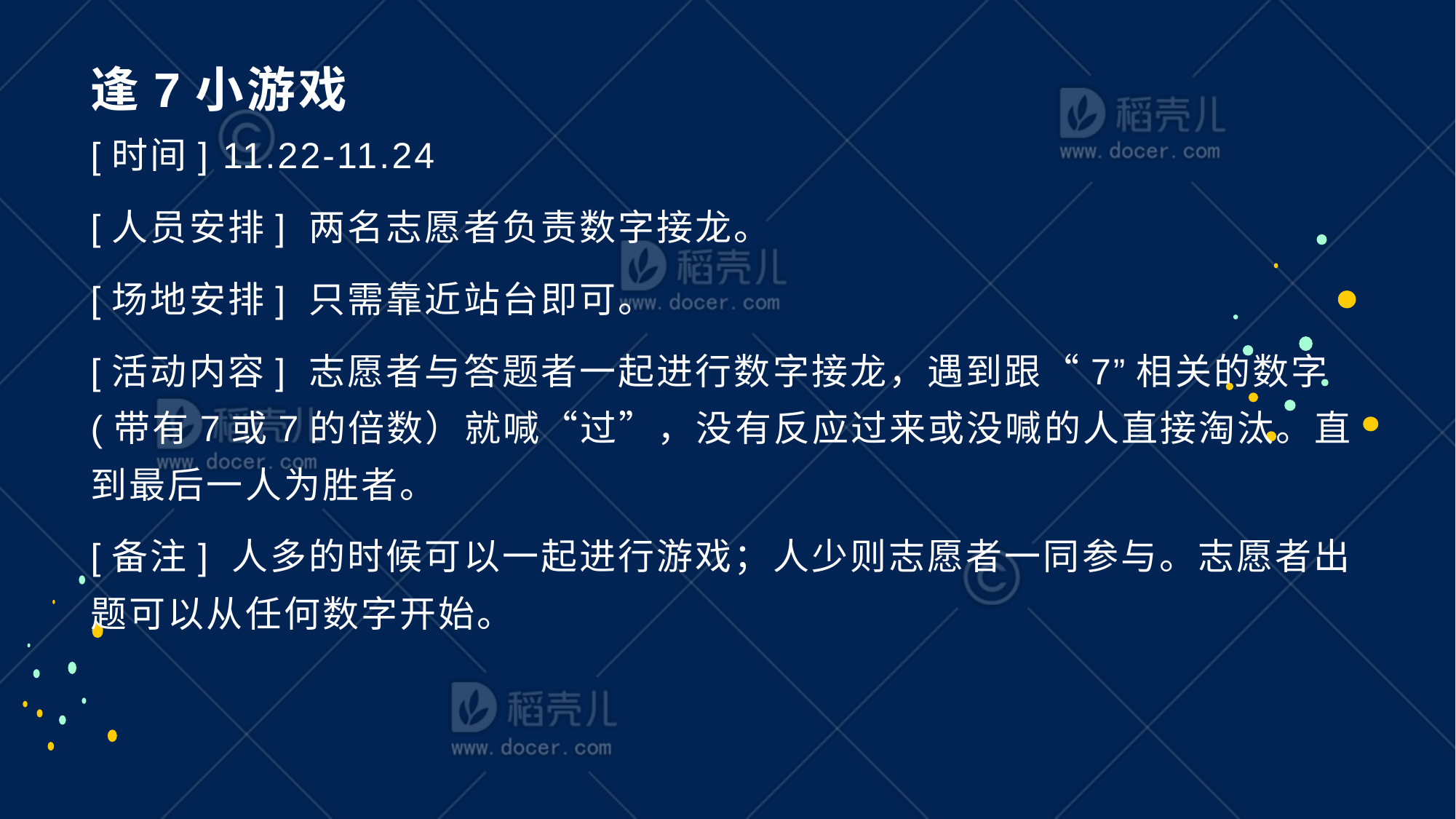

# 逢7小游戏
[时间] 11.22-11.24
[人员安排] 两名志愿者负责数字接龙。
[场地安排] 只需靠近站台即可。
[活动内容] 志愿者与答题者一起进行数字接龙，遇到跟“7”相关的数字(带有7或7的倍数）就喊“过”，没有反应过来或没喊的人直接淘汰。直到最后一人为胜者。
[备注] 人多的时候可以一起进行游戏；人少则志愿者一同参与。志愿者出题可以从任何数字开始。